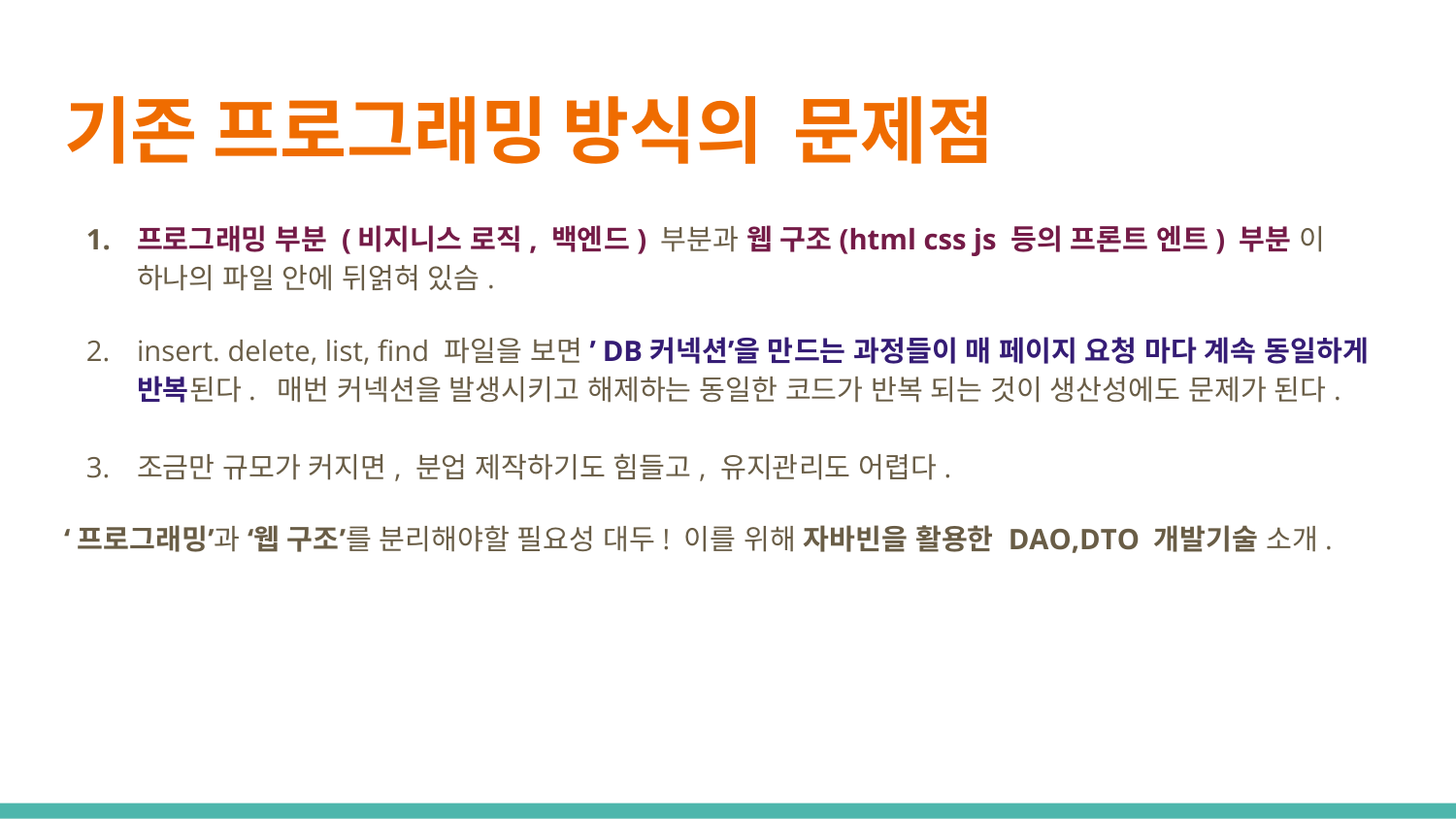

# 기존 프로그래밍 방식의  문제점
프로그래밍 부분 (비지니스 로직, 백엔드) 부분과 웹 구조(html css js 등의 프론트 엔트) 부분 이 하나의 파일 안에 뒤얽혀 있슴.
insert. delete, list, find 파일을 보면 ’DB커넥션’을 만드는 과정들이 매 페이지 요청 마다 계속 동일하게 반복된다.  매번 커넥션을 발생시키고 해제하는 동일한 코드가 반복 되는 것이 생산성에도 문제가 된다.
조금만 규모가 커지면, 분업 제작하기도 힘들고, 유지관리도 어렵다.
‘프로그래밍’과 ‘웹 구조’를 분리해야할 필요성 대두! 이를 위해 자바빈을 활용한 DAO,DTO 개발기술 소개.